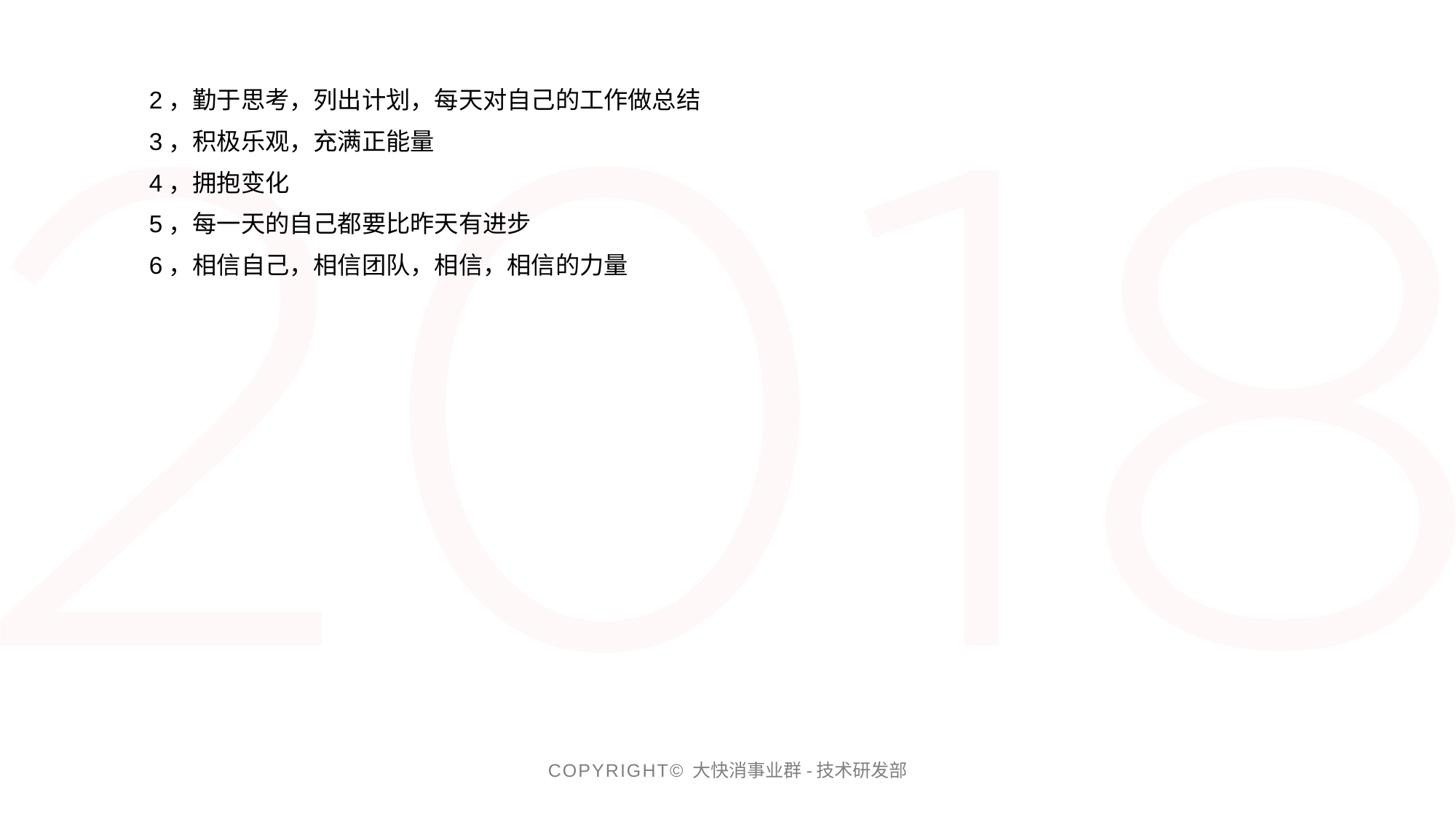

2，勤于思考，列出计划，每天对自己的工作做总结
3，积极乐观，充满正能量
4，拥抱变化
5，每一天的自己都要比昨天有进步
6，相信自己，相信团队，相信，相信的力量
COPYRIGHT© 大快消事业群-技术研发部